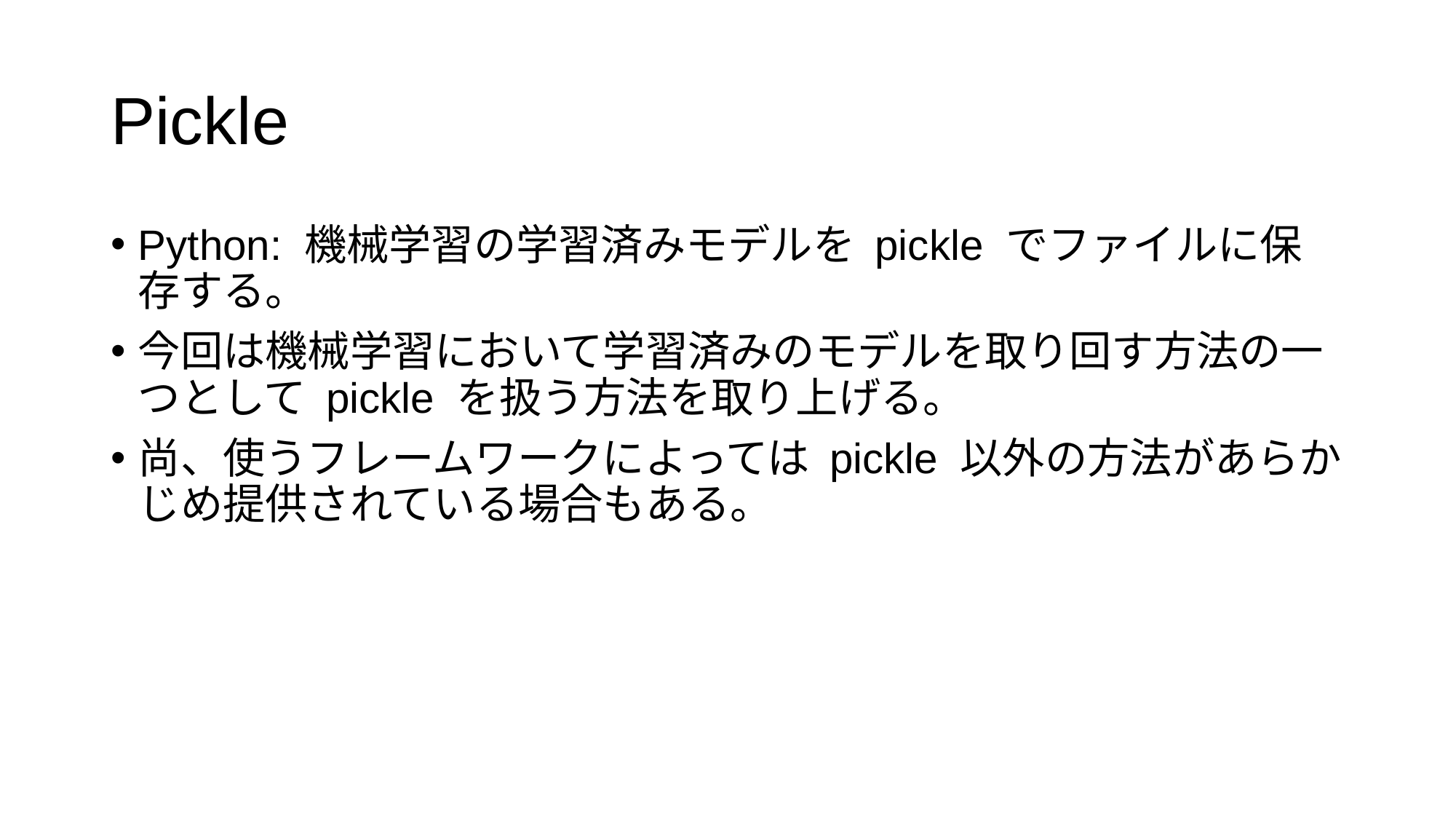

# Pickle
Python: 機械学習の学習済みモデルを pickle でファイルに保存する。
今回は機械学習において学習済みのモデルを取り回す方法の一つとして pickle を扱う方法を取り上げる。
尚、使うフレームワークによっては pickle 以外の方法があらかじめ提供されている場合もある。